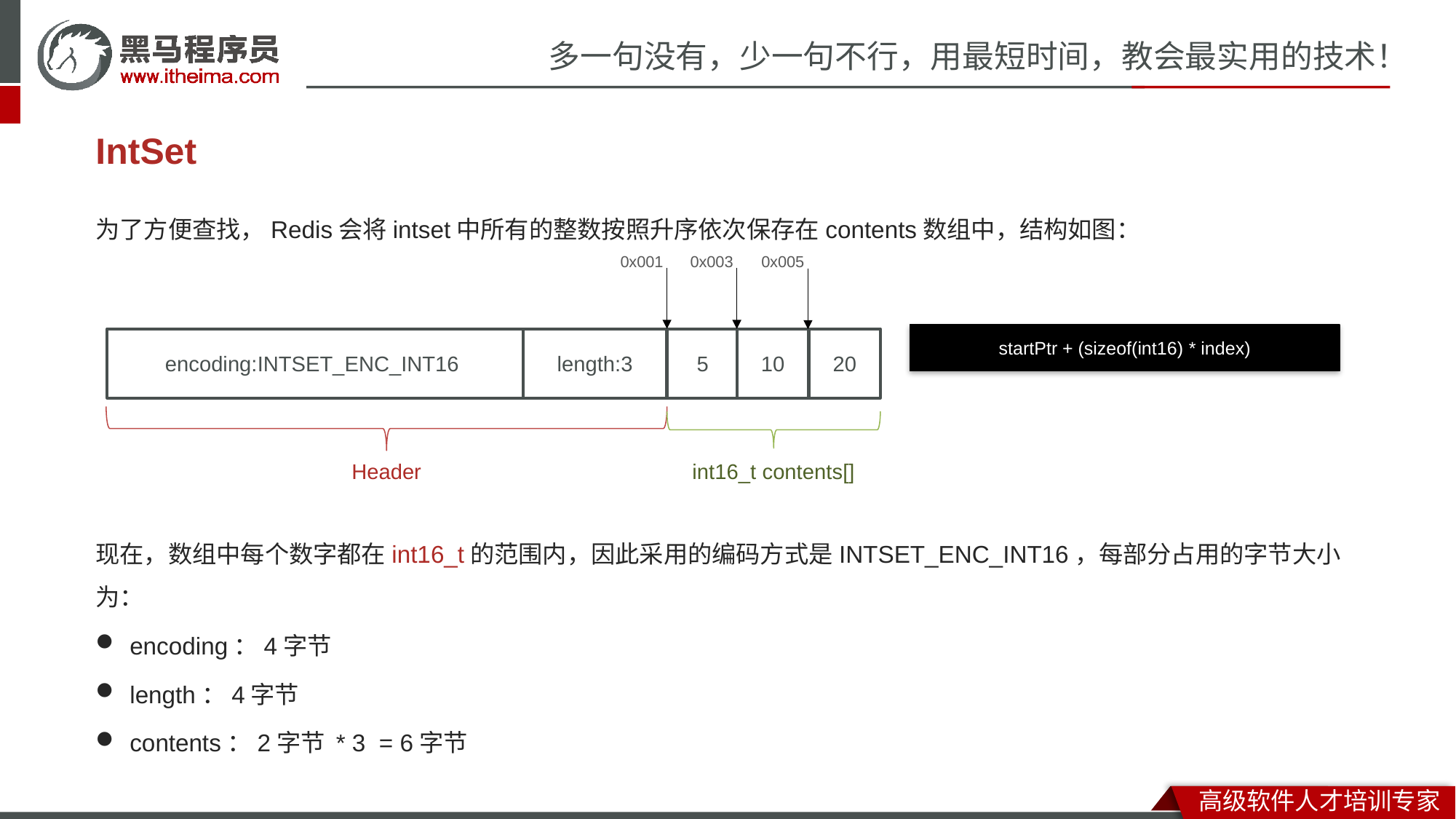

# IntSet

为了方便查找，Redis会将intset中所有的整数按照升序依次保存在contents数组中，结构如图：

现在，数组中每个数字都在int16_t的范围内，因此采用的编码方式是INTSET_ENC_INT16，每部分占用的字节大小为：
encoding：4字节
length：4字节
contents：2字节 * 3  = 6字节
0x001
0x003
0x005

startPtr + (sizeof(int16) * index)
encoding:INTSET_ENC_INT16
length:3
5
10
20
Header
int16_t contents[]